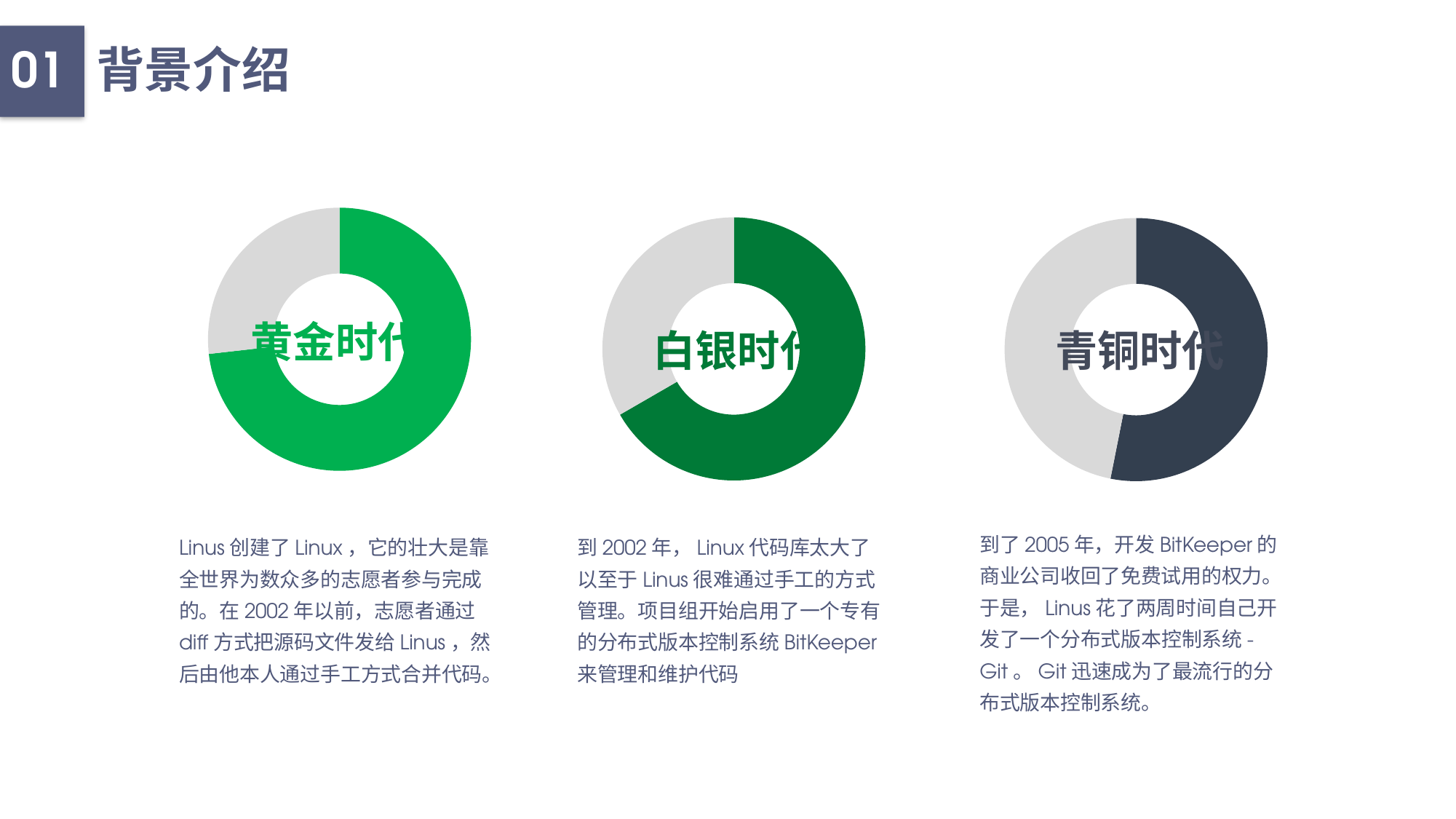

01
背景介绍

### Chart

| Category | 列1 |
|---|---|
|  | 8.200000000000001 |
|  | 3.0 |
黄金时代

### Chart

| Category | 列1 |
|---|---|
|  | 6.0 |
|  | 3.0 |
白银时代

### Chart

| Category | 列1 |
|---|---|
|  | 3.4 |
|  | 3.0 |
青铜时代
到了2005年，开发BitKeeper的商业公司收回了免费试用的权力。于是，Linus花了两周时间自己开发了一个分布式版本控制系统-Git。Git迅速成为了最流行的分布式版本控制系统。
到2002年，Linux代码库太大了以至于Linus很难通过手工的方式管理。项目组开始启用了一个专有的分布式版本控制系统BitKeeper来管理和维护代码
Linus创建了Linux，它的壮大是靠全世界为数众多的志愿者参与完成的。在2002年以前，志愿者通过diff方式把源码文件发给Linus，然后由他本人通过手工方式合并代码。